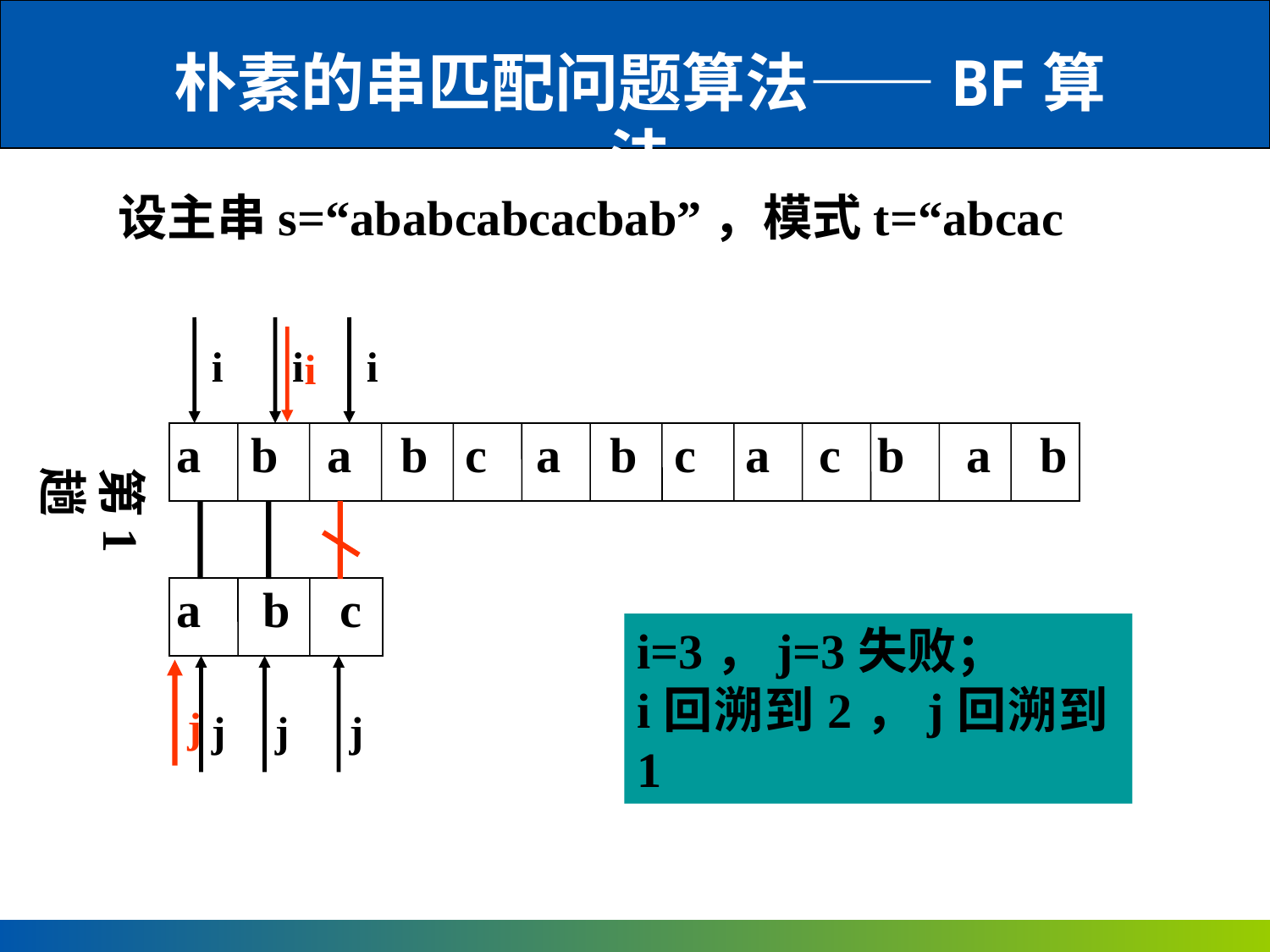

朴素的串匹配问题算法——BF算法
设主串s=“ababcabcacbab”，模式t=“abcac

i

j

i

j

i

j

i

j
a    b    a    b   c    a    b   c    a    c   b     a    b

第1趟

a     b    c
i=3，j=3失败；
i回溯到2，j回溯到1